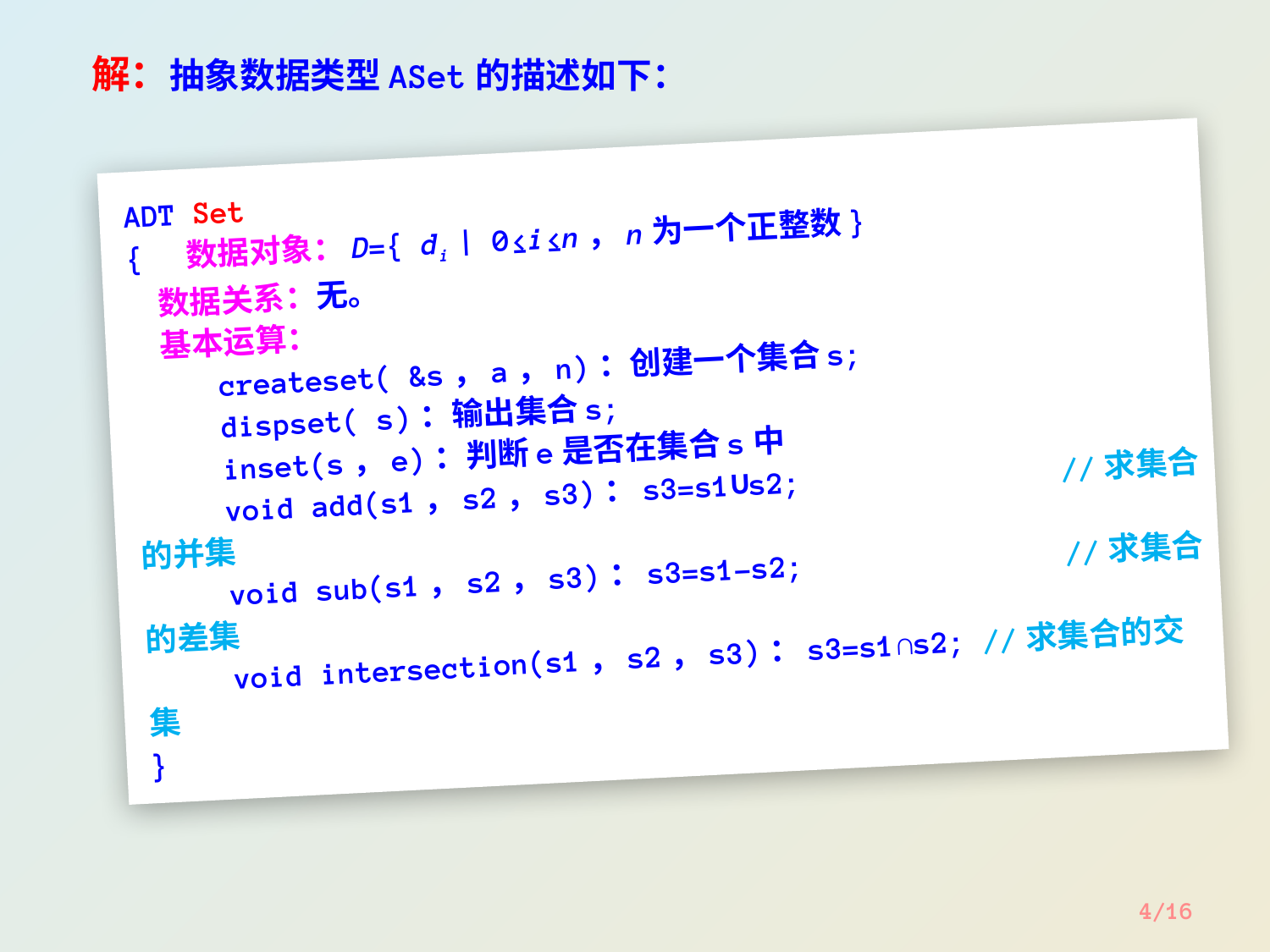

解：抽象数据类型ASet的描述如下：

ADT Set
{  数据对象：D={ di | 0≤i≤n，n为一个正整数}
   数据关系：无。
   基本运算：
     createset( &s，a，n)：创建一个集合s;
     dispset( s)：输出集合s;
     inset(s，e)：判断e是否在集合s中
     void add(s1，s2，s3)：s3=s1∪s2;		  //求集合的并集
     void sub(s1，s2，s3)：s3=s1-s2;		  //求集合的差集
     void intersection(s1，s2，s3)：s3=s1∩s2; //求集合的交集
}
4/16